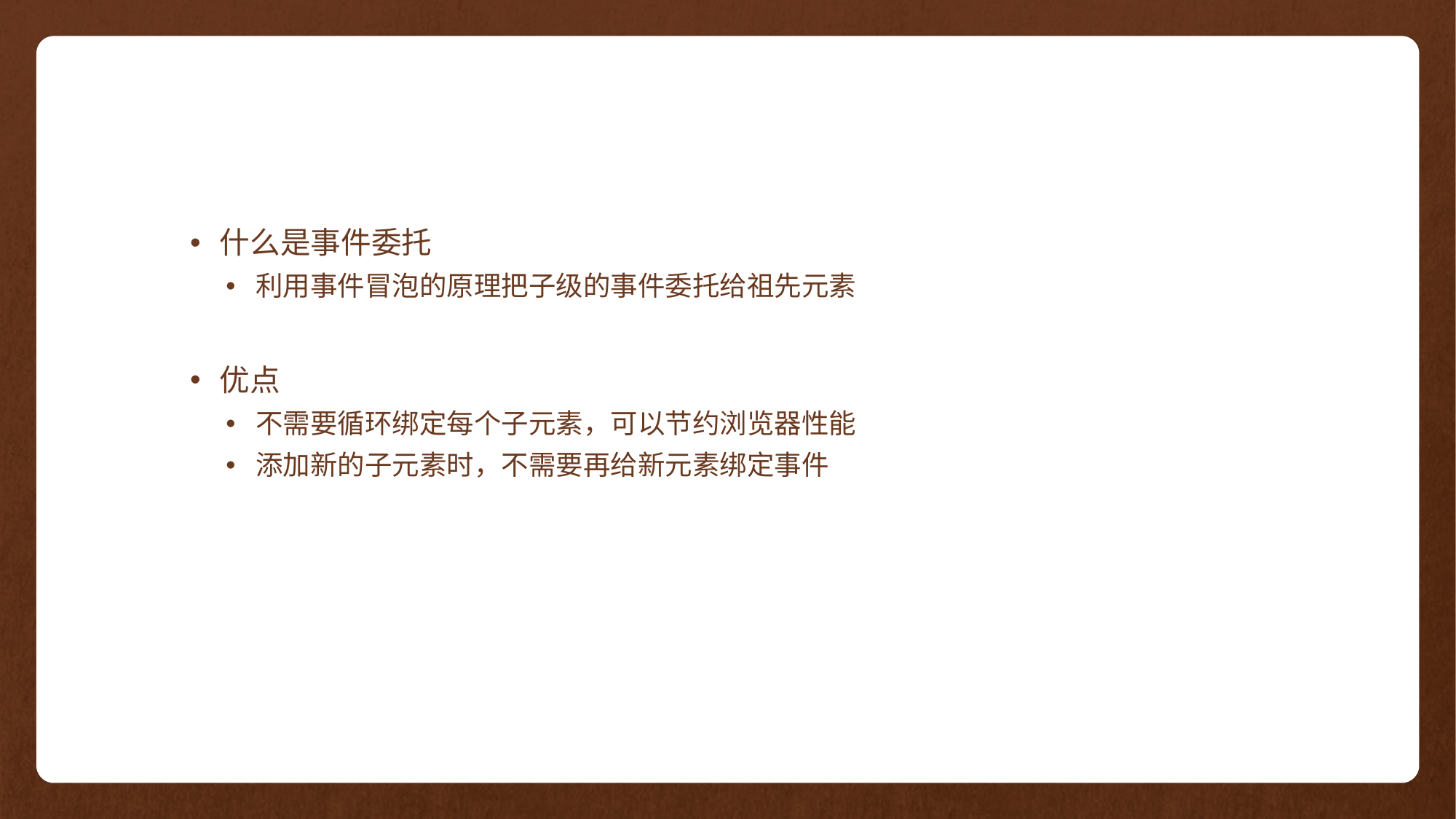

什么是事件委托
利用事件冒泡的原理把子级的事件委托给祖先元素

优点
不需要循环绑定每个子元素，可以节约浏览器性能
添加新的子元素时，不需要再给新元素绑定事件